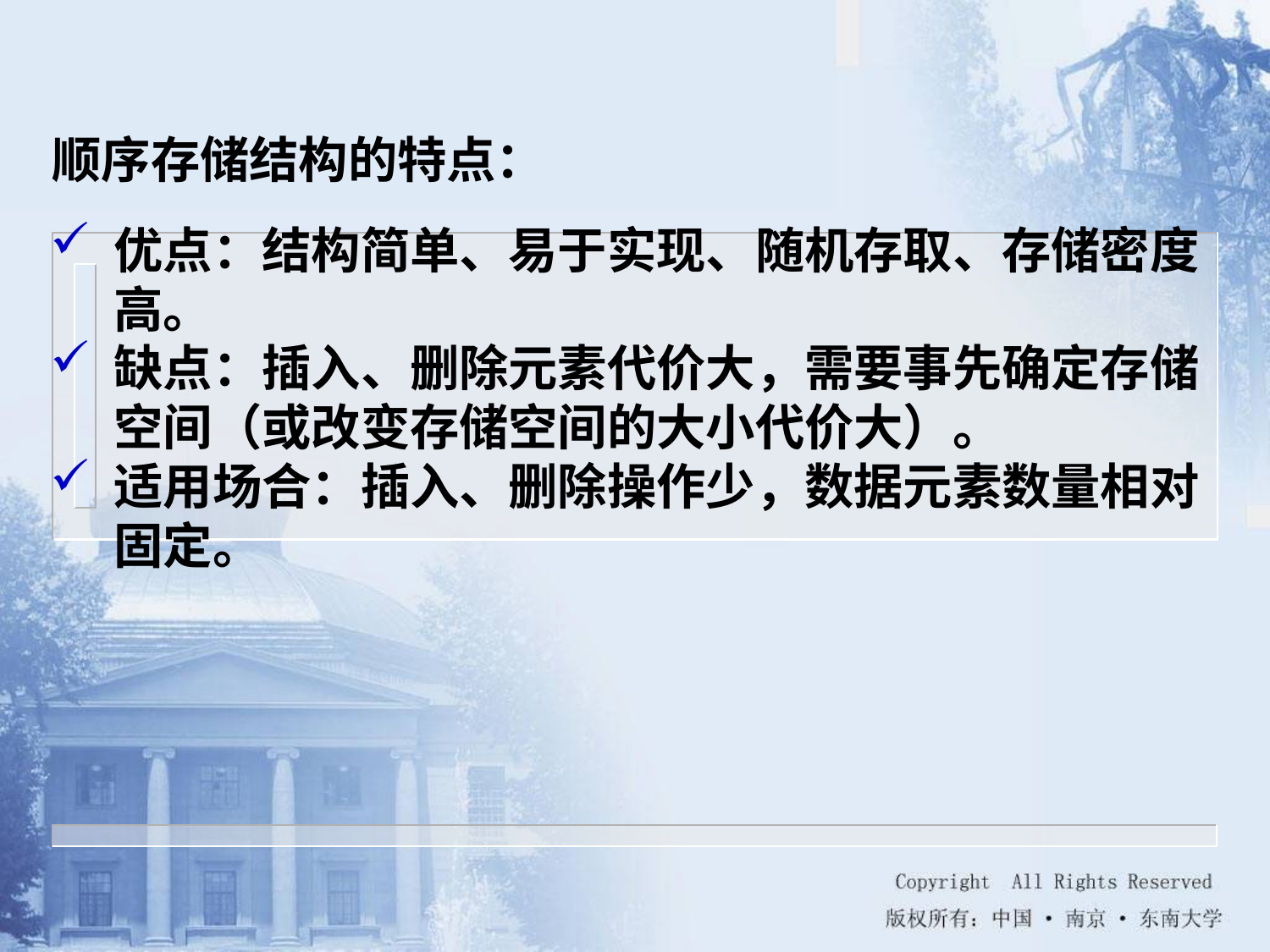

顺序存储结构的特点：
优点：结构简单、易于实现、随机存取、存储密度高。
缺点：插入、删除元素代价大，需要事先确定存储空间（或改变存储空间的大小代价大）。
适用场合：插入、删除操作少，数据元素数量相对固定。